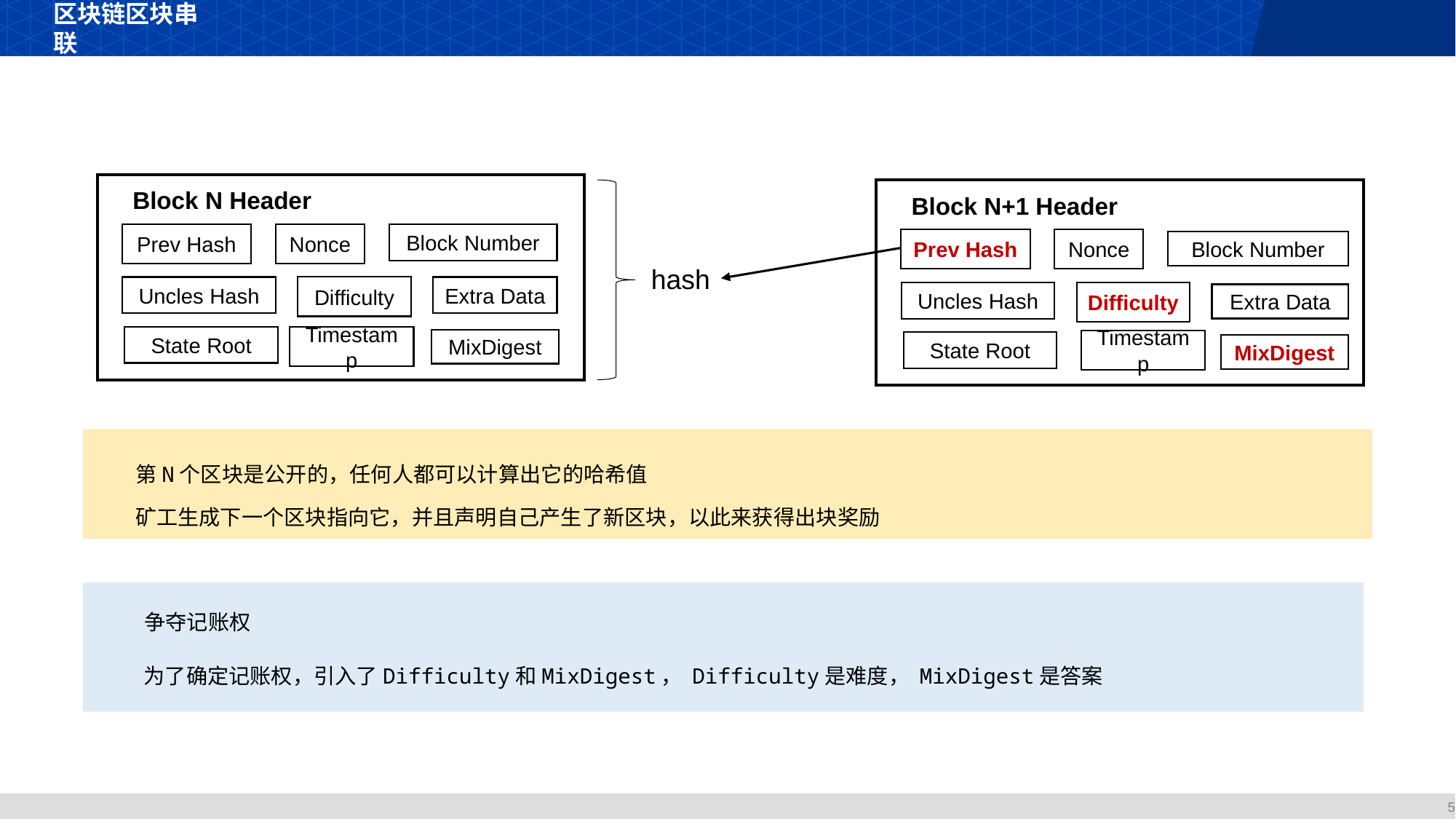

区块链区块串联

Block N Header
Block N+1 Header
Block Number
Prev Hash
Nonce
Prev Hash
Nonce
Block Number
hash
Uncles Hash
Difficulty
Extra Data
Uncles Hash
Difficulty
Extra Data
State Root
Timestamp
MixDigest
Timestamp
State Root
MixDigest

第N个区块是公开的，任何人都可以计算出它的哈希值
矿工生成下一个区块指向它，并且声明自己产生了新区块，以此来获得出块奖励

争夺记账权
为了确定记账权，引入了Difficulty和MixDigest， Difficulty是难度， MixDigest是答案